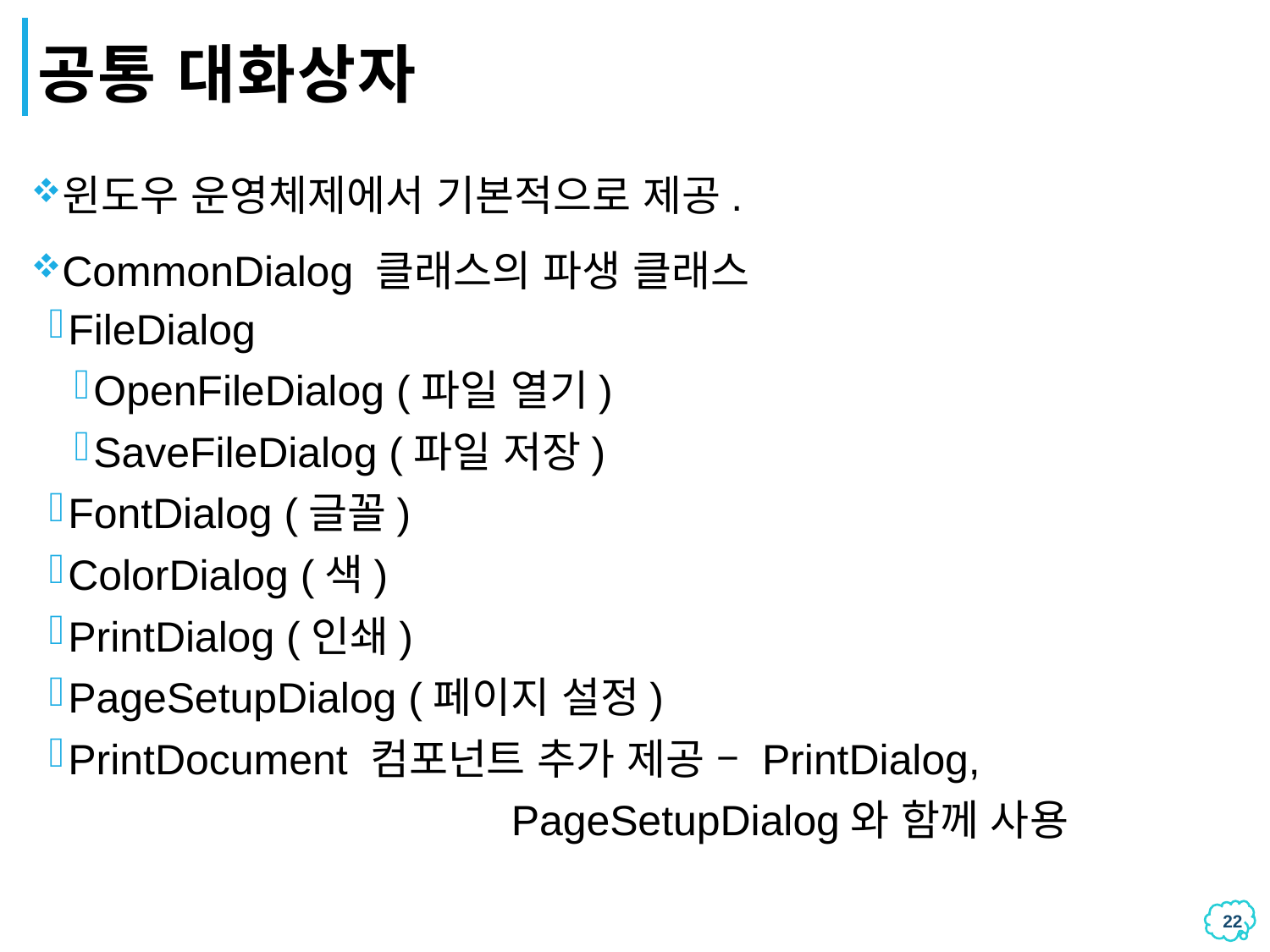

# 공통 대화상자
윈도우 운영체제에서 기본적으로 제공.
CommonDialog 클래스의 파생 클래스
FileDialog
OpenFileDialog (파일 열기)
SaveFileDialog (파일 저장)
FontDialog (글꼴)
ColorDialog (색)
PrintDialog (인쇄)
PageSetupDialog (페이지 설정)
PrintDocument 컴포넌트 추가 제공 – PrintDialog,
                                       PageSetupDialog와 함께 사용
22